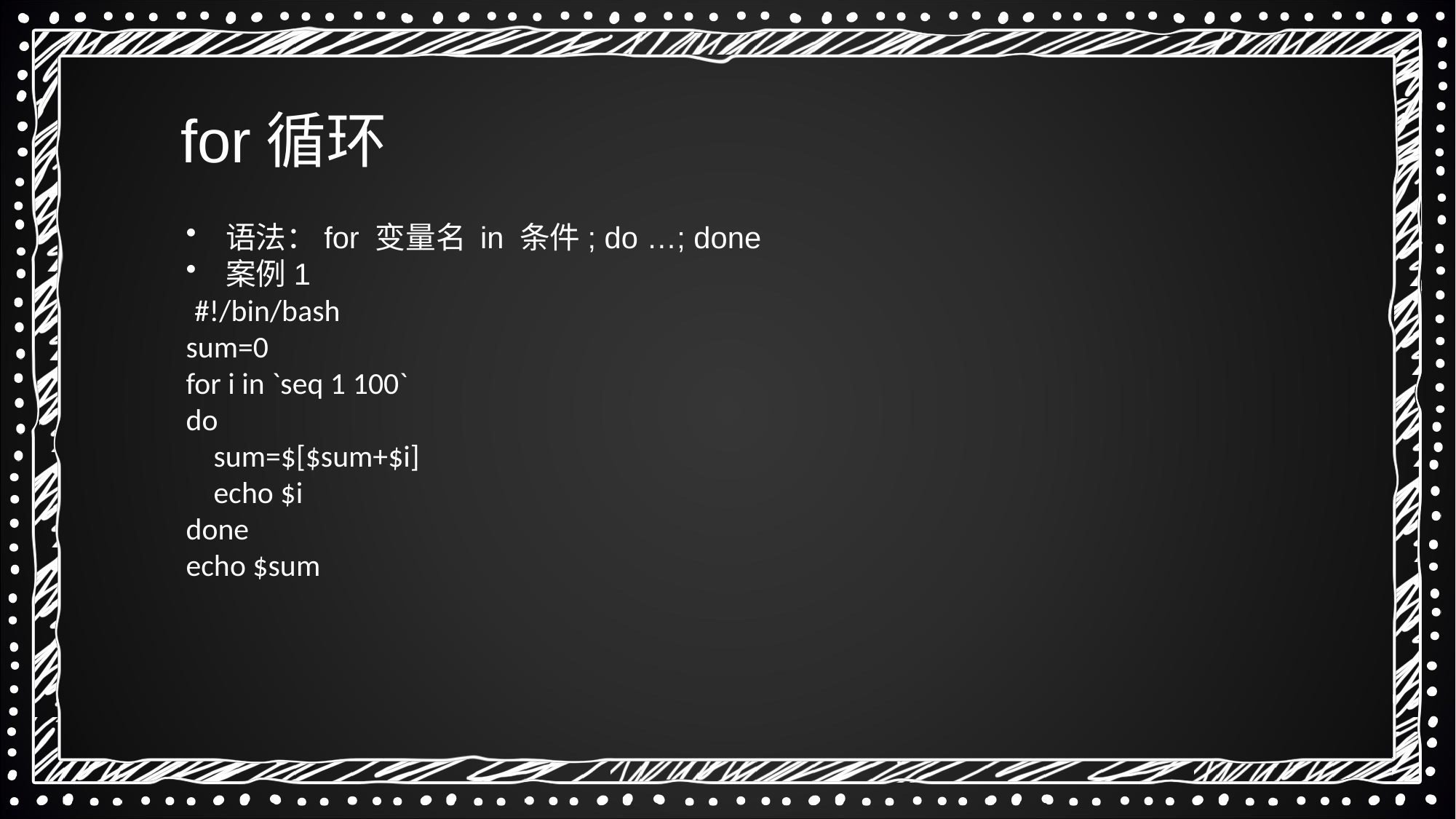

for循环
 语法：for 变量名 in 条件; do …; done
 案例1
 #!/bin/bash
sum=0
for i in `seq 1 100`
do
    sum=$[$sum+$i]
    echo $i
done
echo $sum